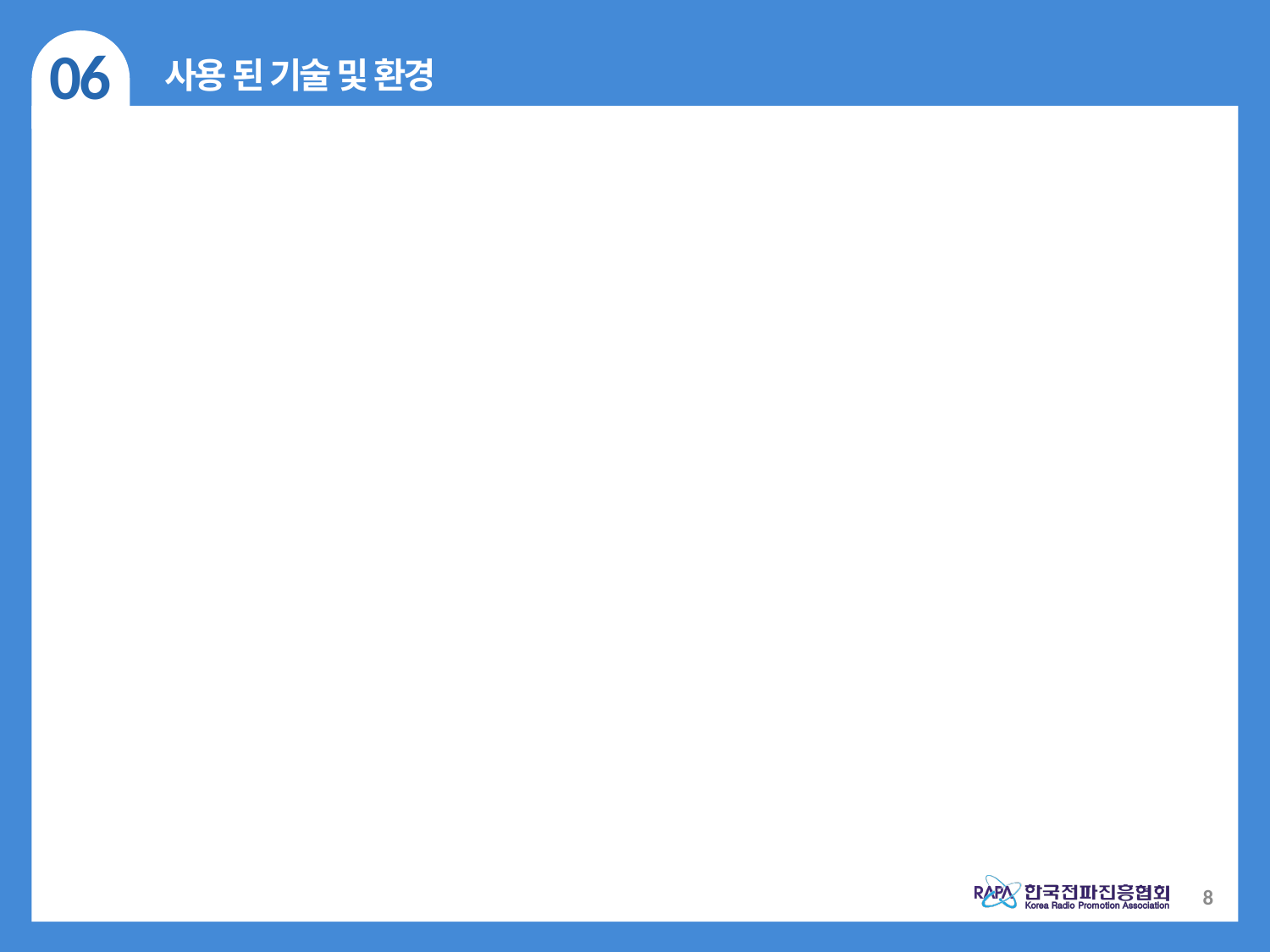

06
사용 된 기술 및 환경
8